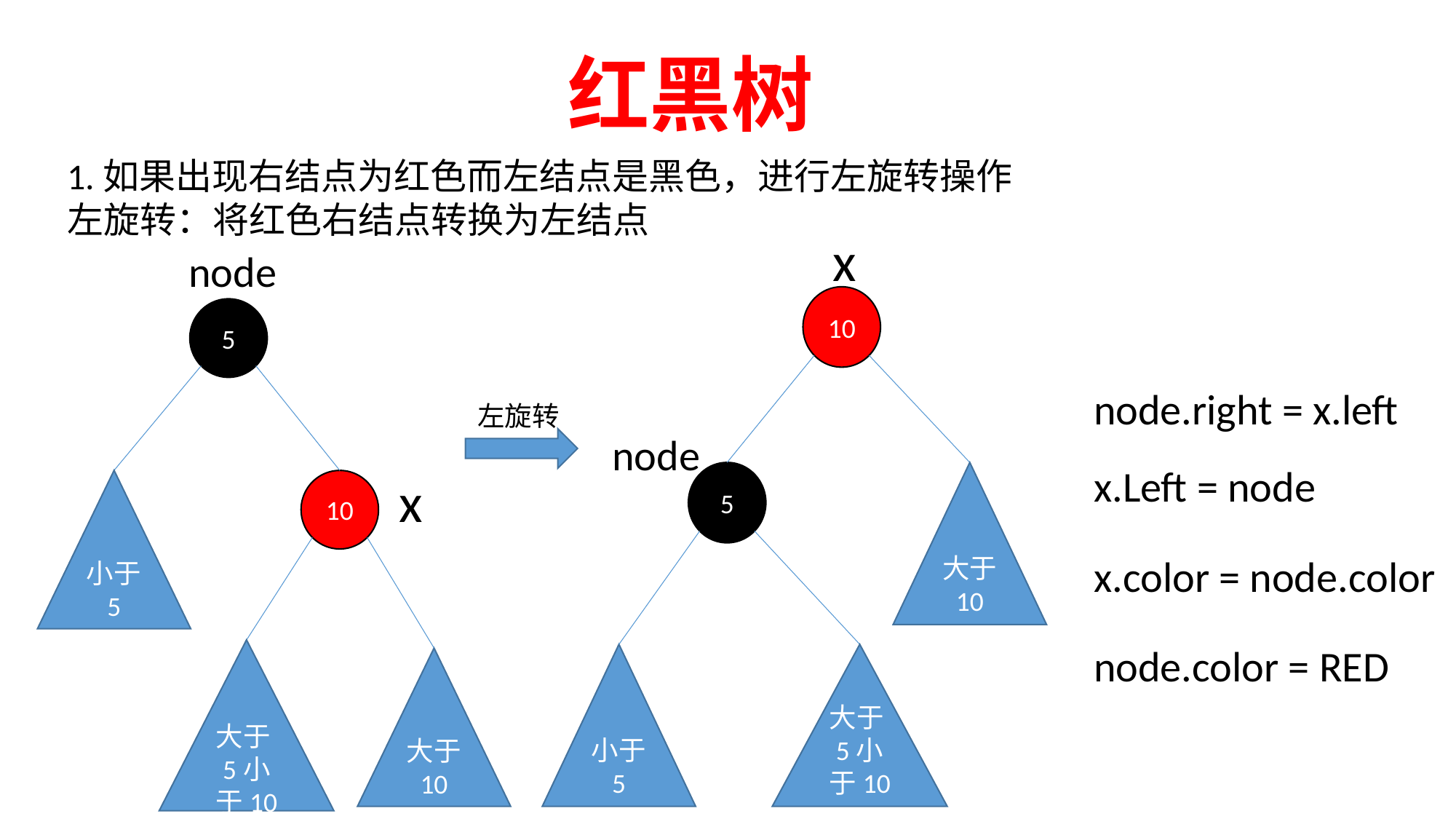

红黑树
1.如果出现右结点为红色而左结点是黑色，进行左旋转操作
左旋转：将红色右结点转换为左结点

x
node
10
5
小于5
10
大于5小于10
大于10
node.right = x.left
左旋转
node

x.Left = node
x
大于10
5
x.color = node.color
node.color = RED
小于5
大于5小于10